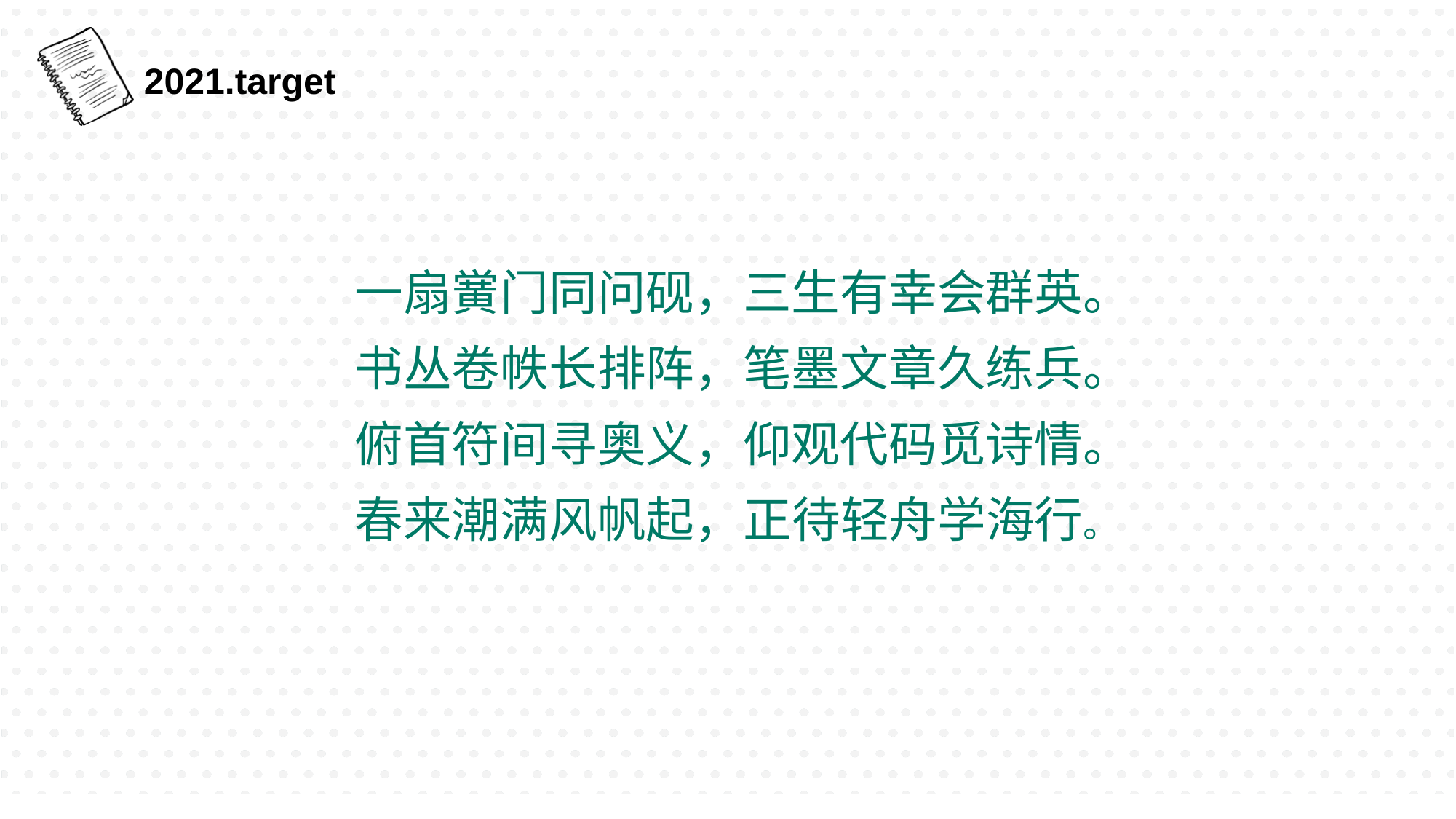

一扇黉门同问砚，三生有幸会群英。
书丛卷帙长排阵，笔墨文章久练兵。
俯首符间寻奥义，仰观代码觅诗情。
春来潮满风帆起，正待轻舟学海行。